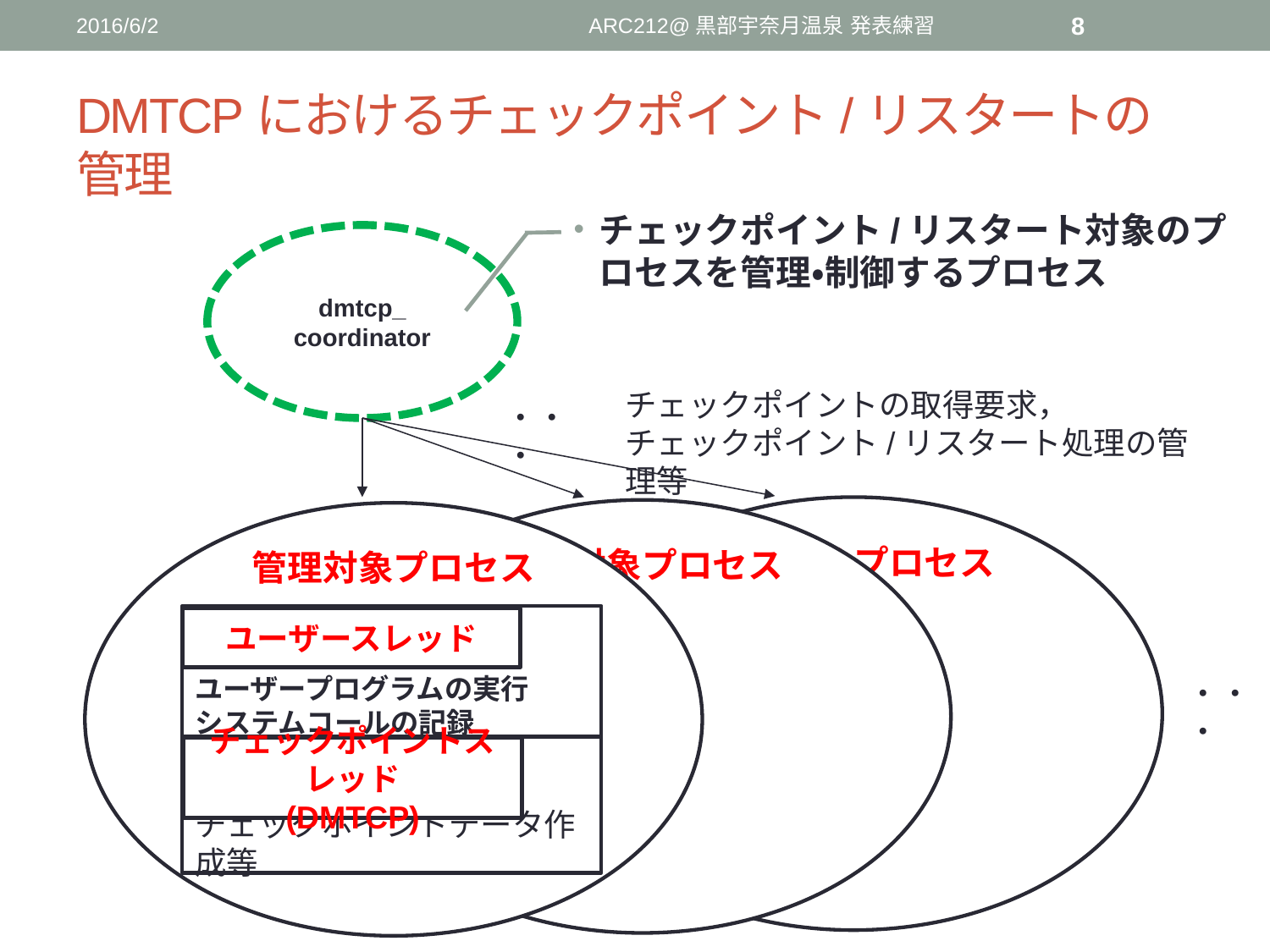

2016/6/2
ARC212@黒部宇奈月温泉 発表練習
8
# DMTCPにおけるチェックポイント/リスタートの管理

チェックポイント/リスタート対象のプロセスを管理・制御するプロセス
dmtcp_
coordinator
チェックポイントの取得要求，
チェックポイント/リスタート処理の管理等
・・・
管理対象プロセス

管理対象プロセス

管理対象プロセス

ユーザープログラムの実行
システムコールの記録
ユーザースレッド
・・・

チェックポイントデータ作成等
チェックポイントスレッド
(DMTCP)